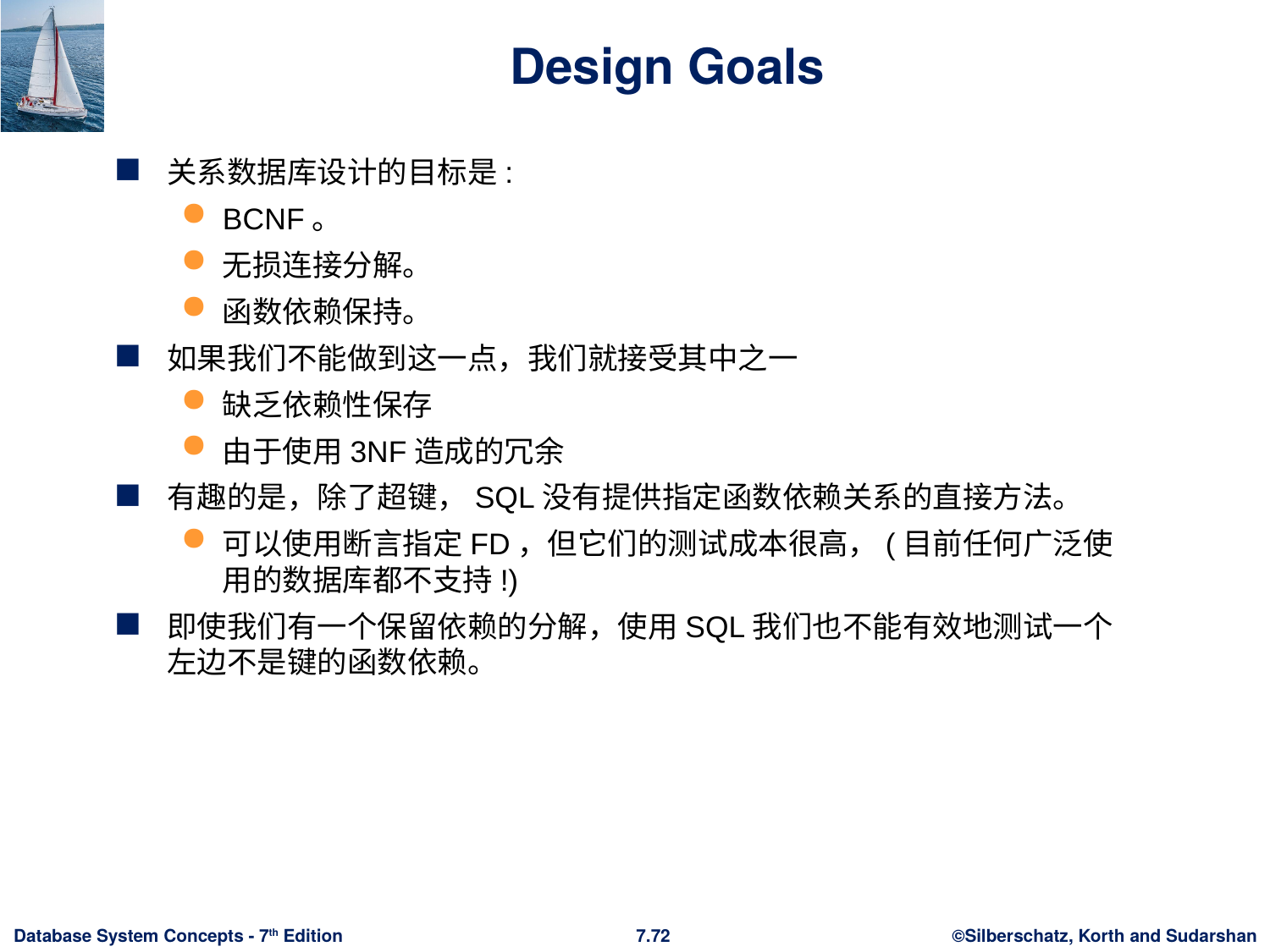

# Design Goals
关系数据库设计的目标是:
BCNF。
无损连接分解。
函数依赖保持。
如果我们不能做到这一点，我们就接受其中之一
缺乏依赖性保存
由于使用3NF造成的冗余
有趣的是，除了超键，SQL没有提供指定函数依赖关系的直接方法。
可以使用断言指定FD，但它们的测试成本很高，(目前任何广泛使用的数据库都不支持!)
即使我们有一个保留依赖的分解，使用SQL我们也不能有效地测试一个左边不是键的函数依赖。